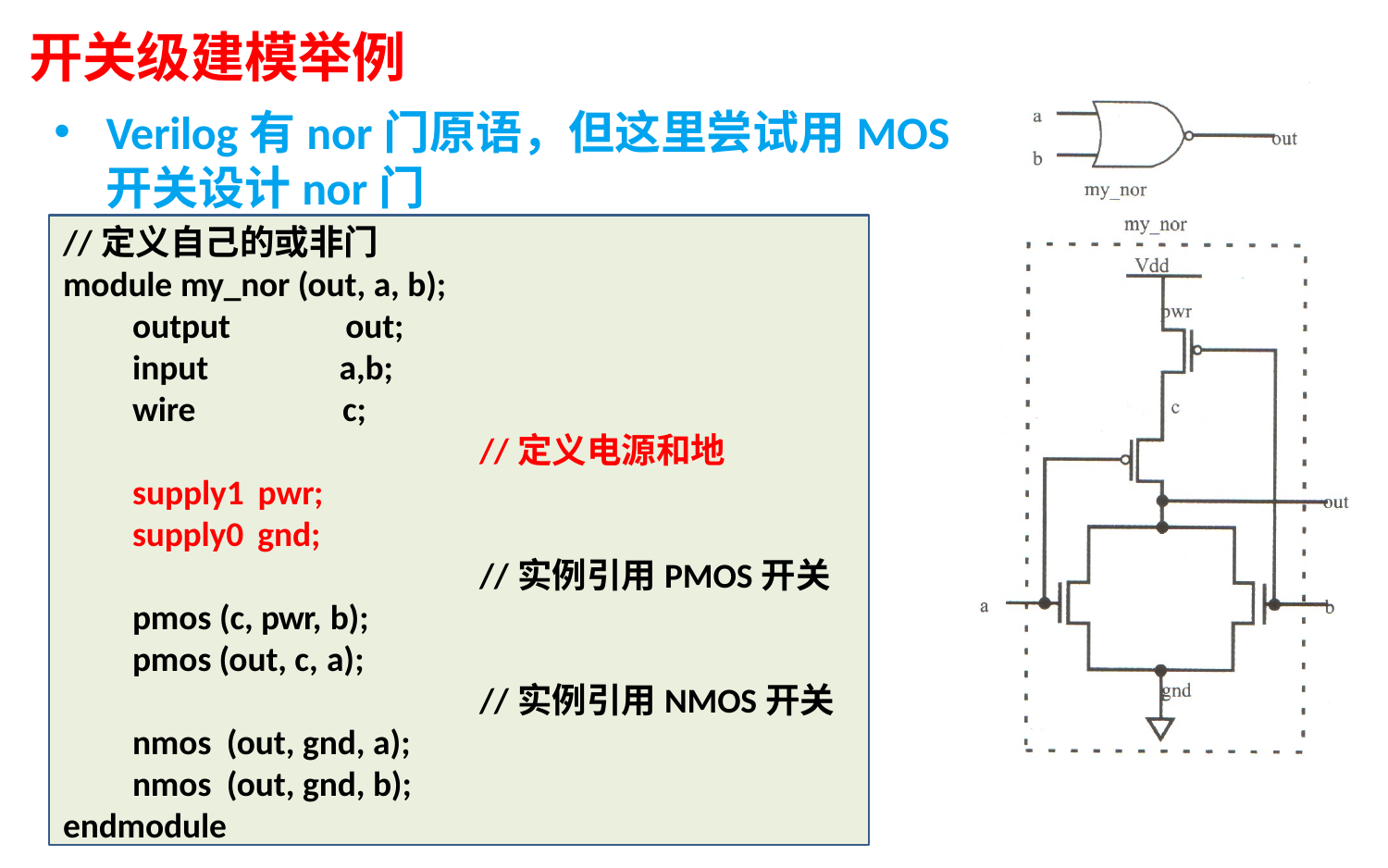

开关级建模举例

Verilog有nor门原语，但这里尝试用MOS开关设计nor门
//定义自己的或非门
module my_nor (out, a, b);
output	out;
input	a,b;
wire	c;
//定义电源和地
supply1 pwr;
supply0 gnd;
//实例引用PMOS开关
pmos (c, pwr, b);
pmos (out, c, a);
//实例引用NMOS开关
nmos  (out, gnd, a);
nmos  (out, gnd, b);
endmodule